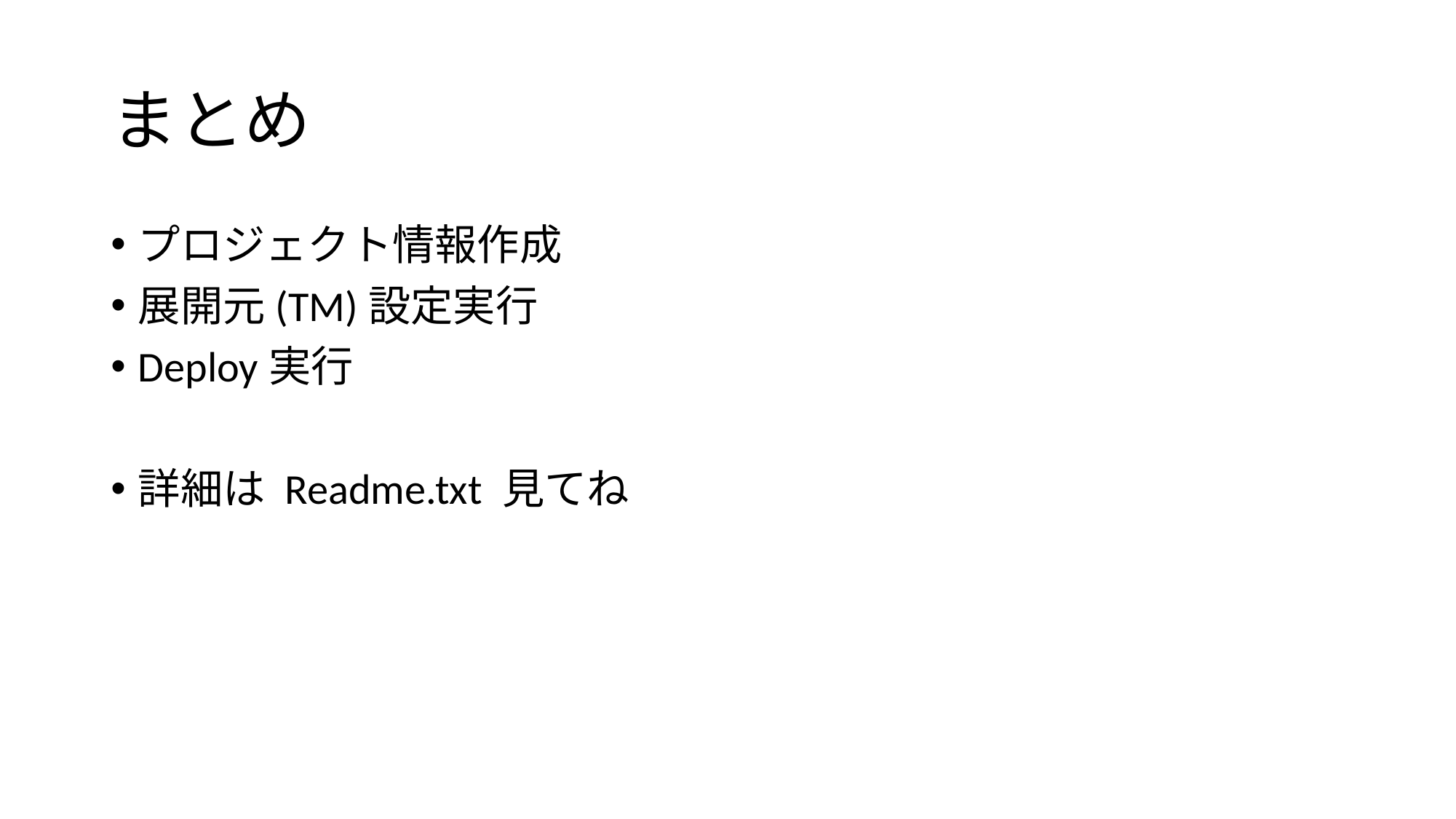

# まとめ
プロジェクト情報作成
展開元(TM)設定実行
Deploy実行

詳細は Readme.txt 見てね